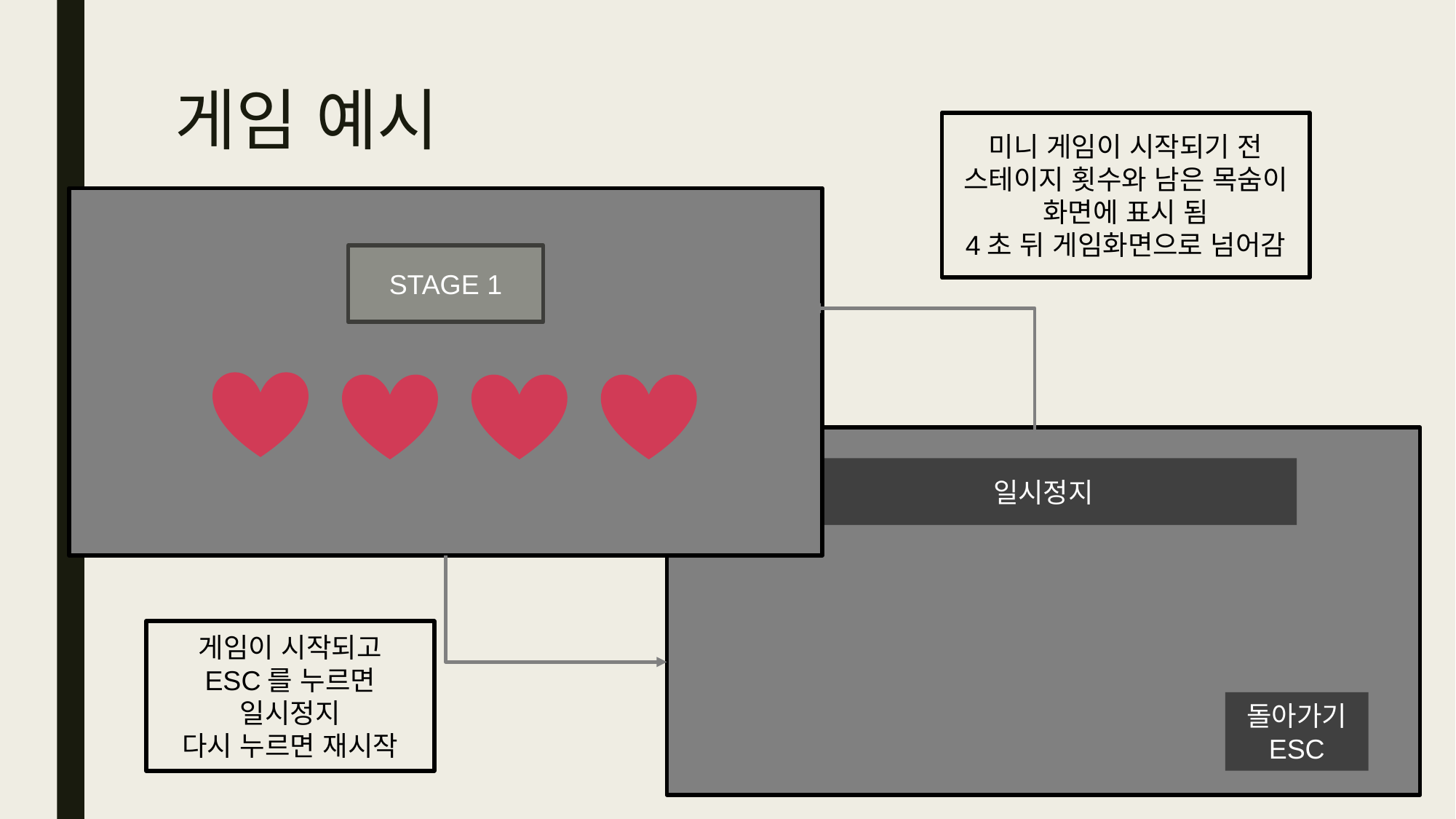

# 게임 예시
미니 게임이 시작되기 전 스테이지 횟수와 남은 목숨이 화면에 표시 됨
4초 뒤 게임화면으로 넘어감

STAGE 1

일시정지
게임이 시작되고
ESC를 누르면 일시정지
다시 누르면 재시작
돌아가기
ESC